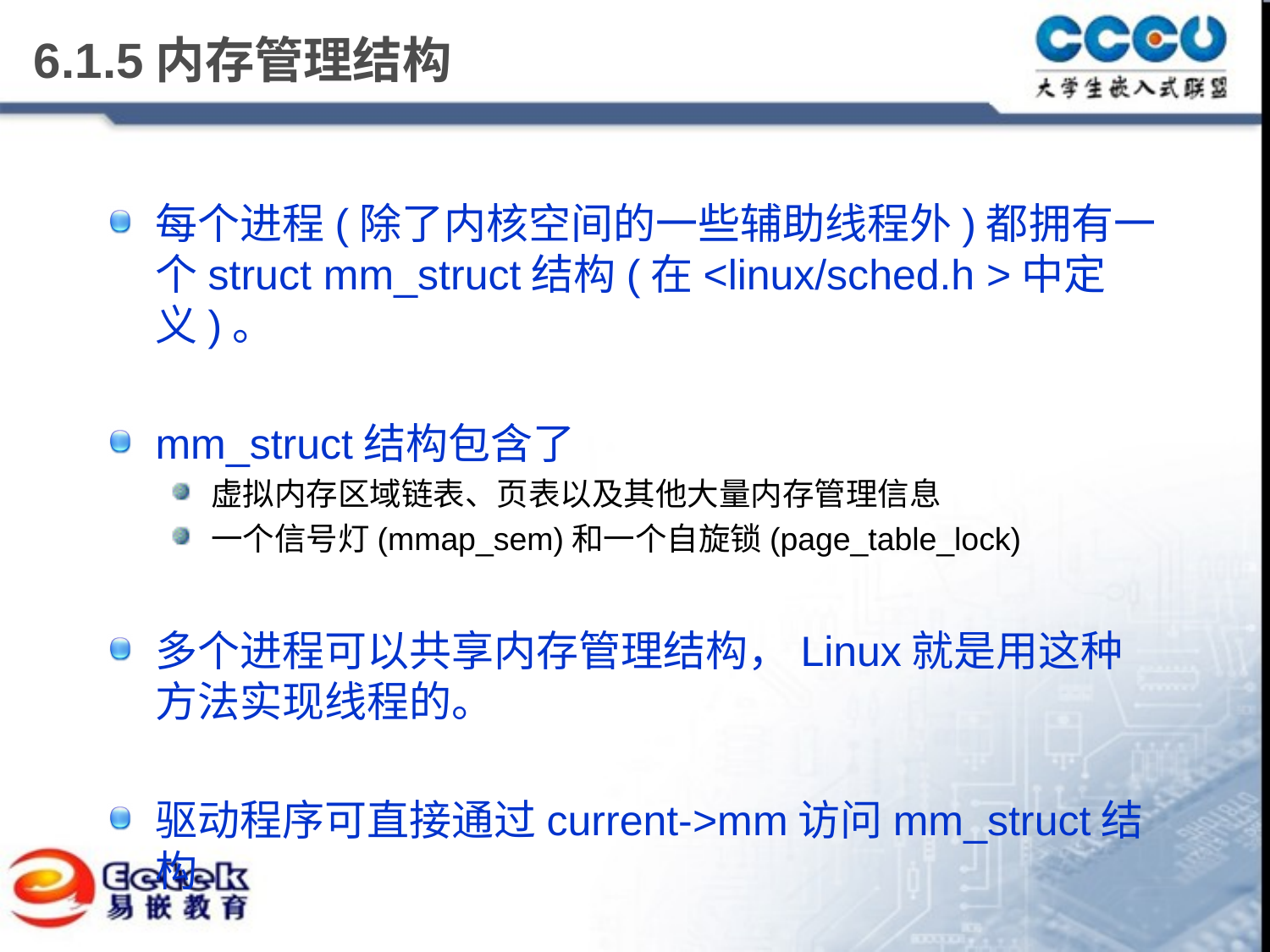

# 6.1.5内存管理结构
每个进程(除了内核空间的一些辅助线程外)都拥有一个struct mm_struct结构(在<linux/sched.h >中定义)。

mm_struct结构包含了
虚拟内存区域链表、页表以及其他大量内存管理信息
一个信号灯(mmap_sem)和一个自旋锁(page_table_lock)

多个进程可以共享内存管理结构，Linux就是用这种方法实现线程的。

驱动程序可直接通过current->mm访问mm_struct结构